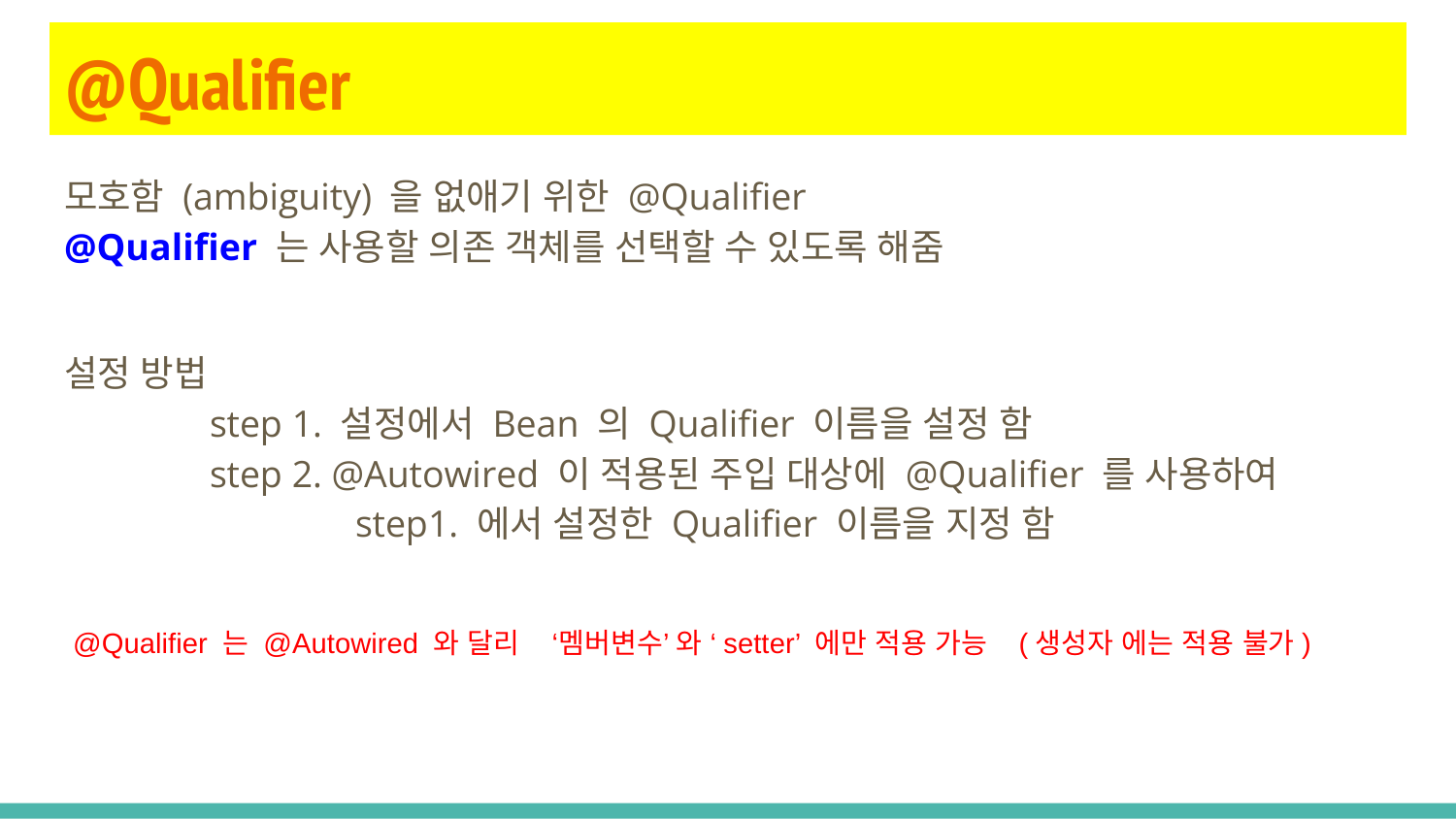

# @Qualifier
모호함 (ambiguity) 을 없애기 위한 @Qualifier
@Qualifier 는 사용할 의존 객체를 선택할 수 있도록 해줌
설정 방법
	step 1. 설정에서 Bean 의 Qualifier 이름을 설정 함
	step 2. @Autowired 이 적용된 주입 대상에 @Qualifier 를 사용하여
		step1. 에서 설정한 Qualifier 이름을 지정 함
@Qualifier 는 @Autowired 와 달리    ‘멤버변수’ 와 ‘setter’ 에만 적용 가능   (생성자 에는 적용 불가)